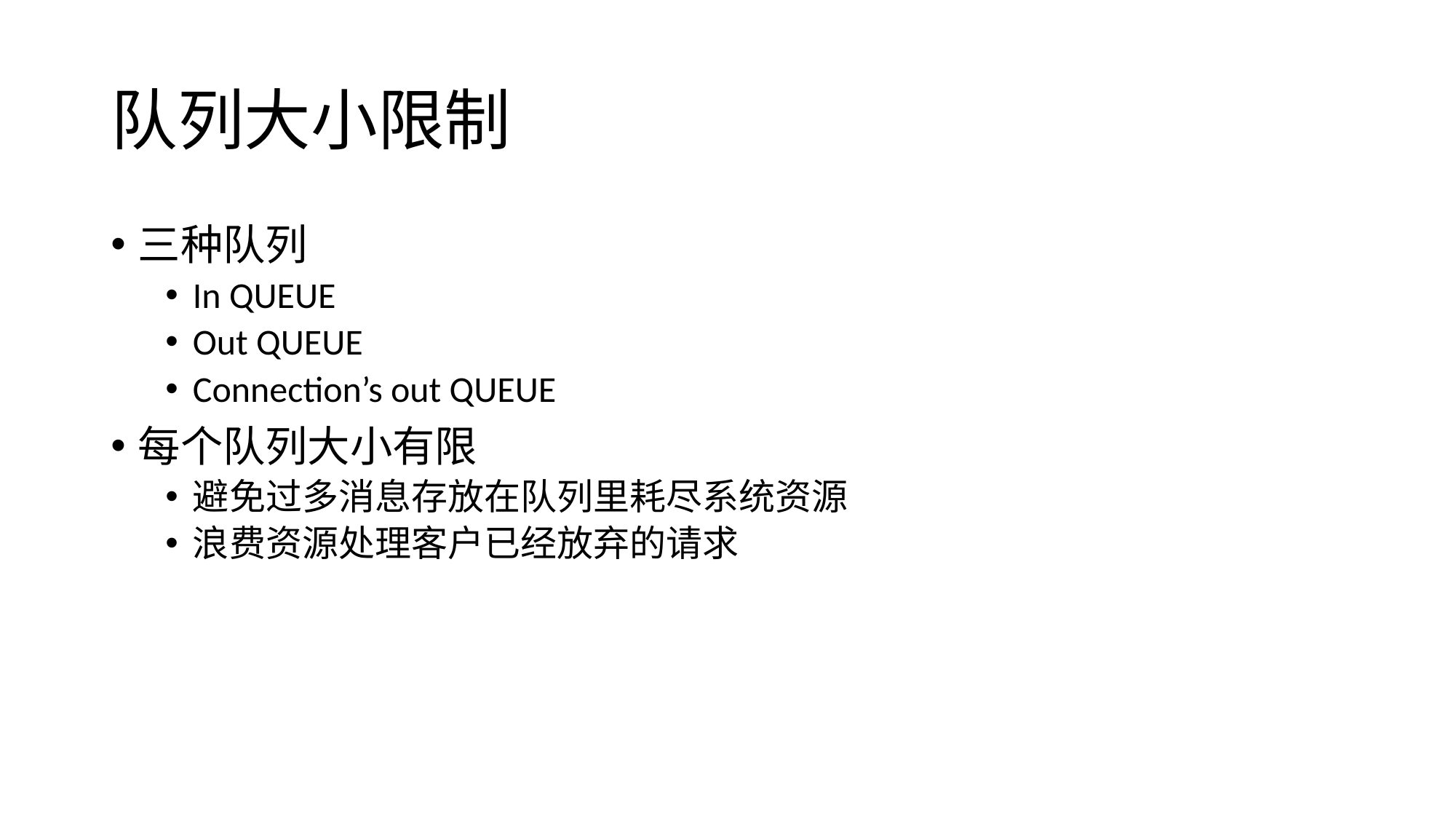

# 队列大小限制
三种队列
In QUEUE
Out QUEUE
Connection’s out QUEUE
每个队列大小有限
避免过多消息存放在队列里耗尽系统资源
浪费资源处理客户已经放弃的请求